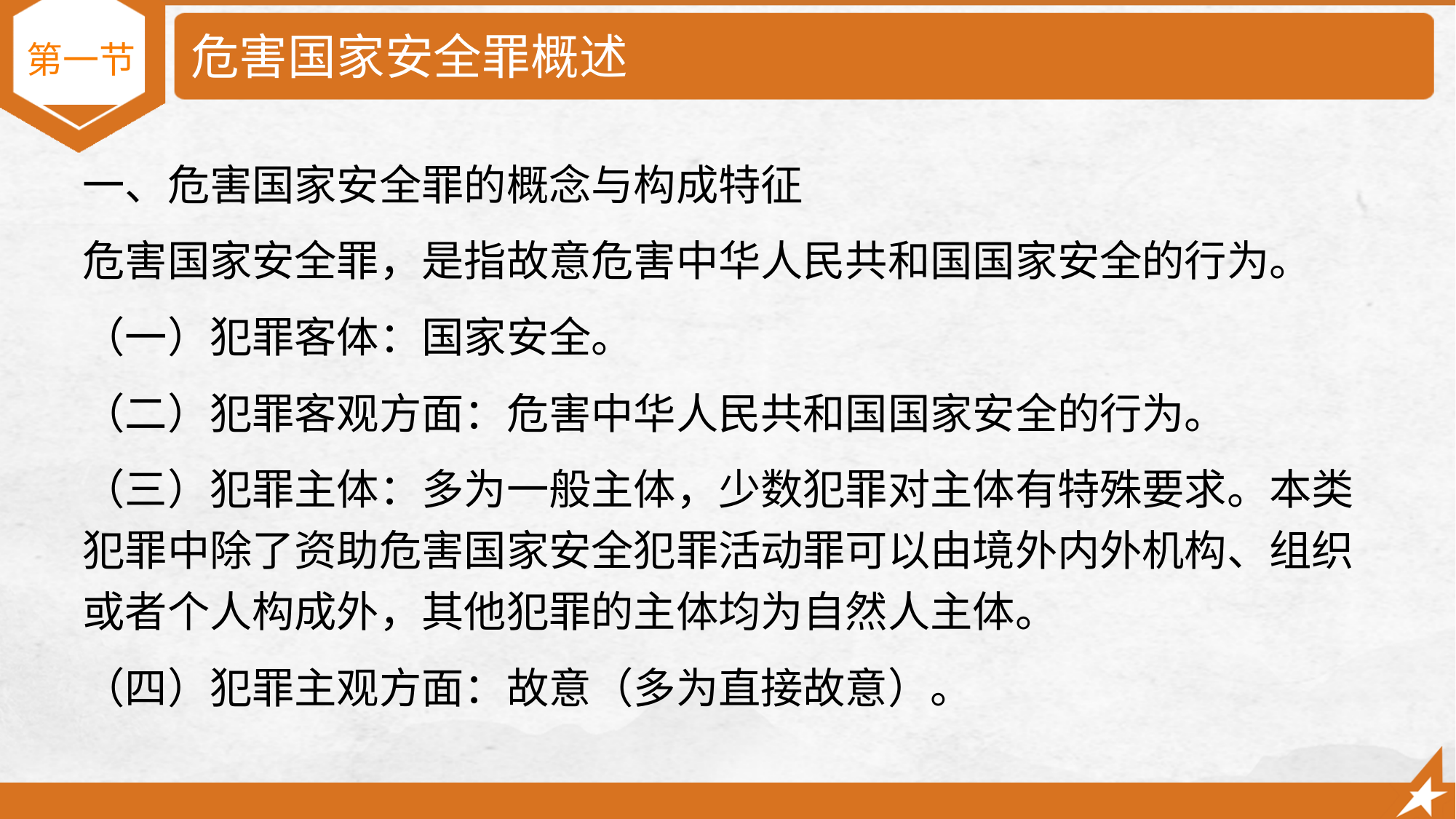

# 危害国家安全罪概述
第一节
一、危害国家安全罪的概念与构成特征
危害国家安全罪，是指故意危害中华人民共和国国家安全的行为。
（一）犯罪客体：国家安全。
（二）犯罪客观方面：危害中华人民共和国国家安全的行为。
（三）犯罪主体：多为一般主体，少数犯罪对主体有特殊要求。本类犯罪中除了资助危害国家安全犯罪活动罪可以由境外内外机构、组织或者个人构成外，其他犯罪的主体均为自然人主体。
（四）犯罪主观方面：故意（多为直接故意）。